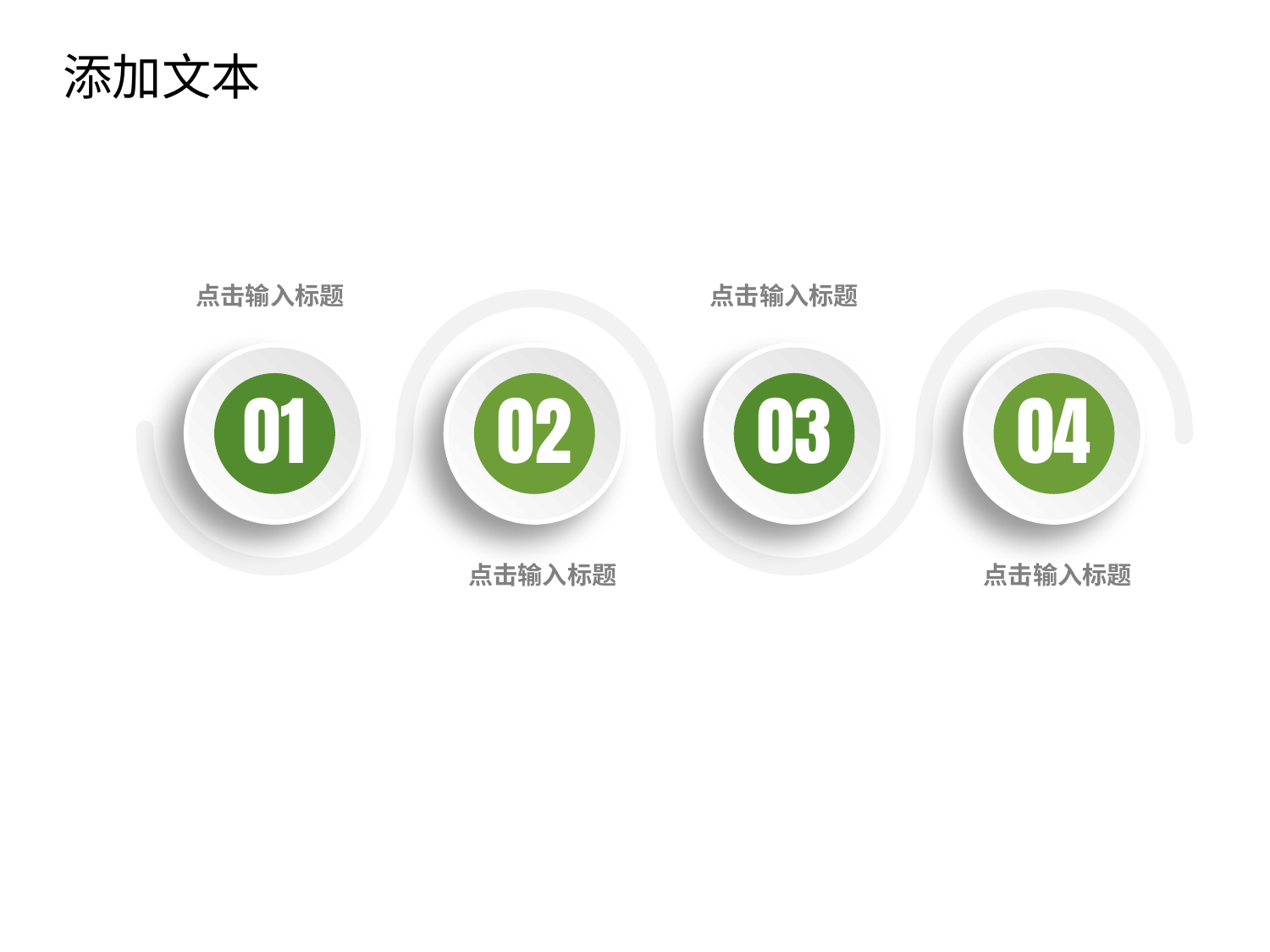

添加文本
点击添加文本
点击输入标题
点击输入标题

01

02

03

04
点击输入标题
点击输入标题
点击添加文本
点击添加文本
点击添加文本